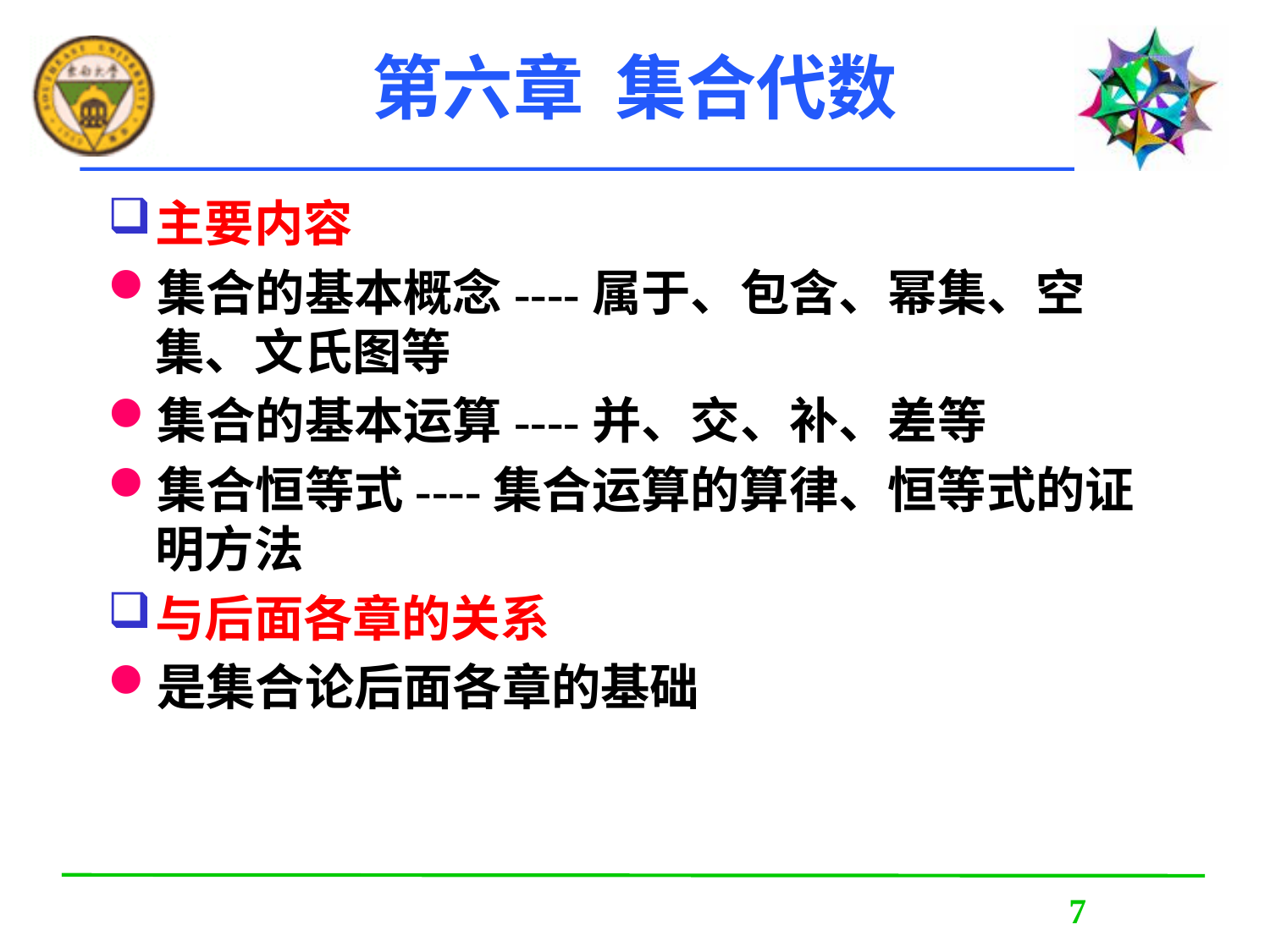

# 第六章  集合代数
主要内容
集合的基本概念----属于、包含、幂集、空集、文氏图等
集合的基本运算----并、交、补、差等
集合恒等式----集合运算的算律、恒等式的证明方法
与后面各章的关系
是集合论后面各章的基础